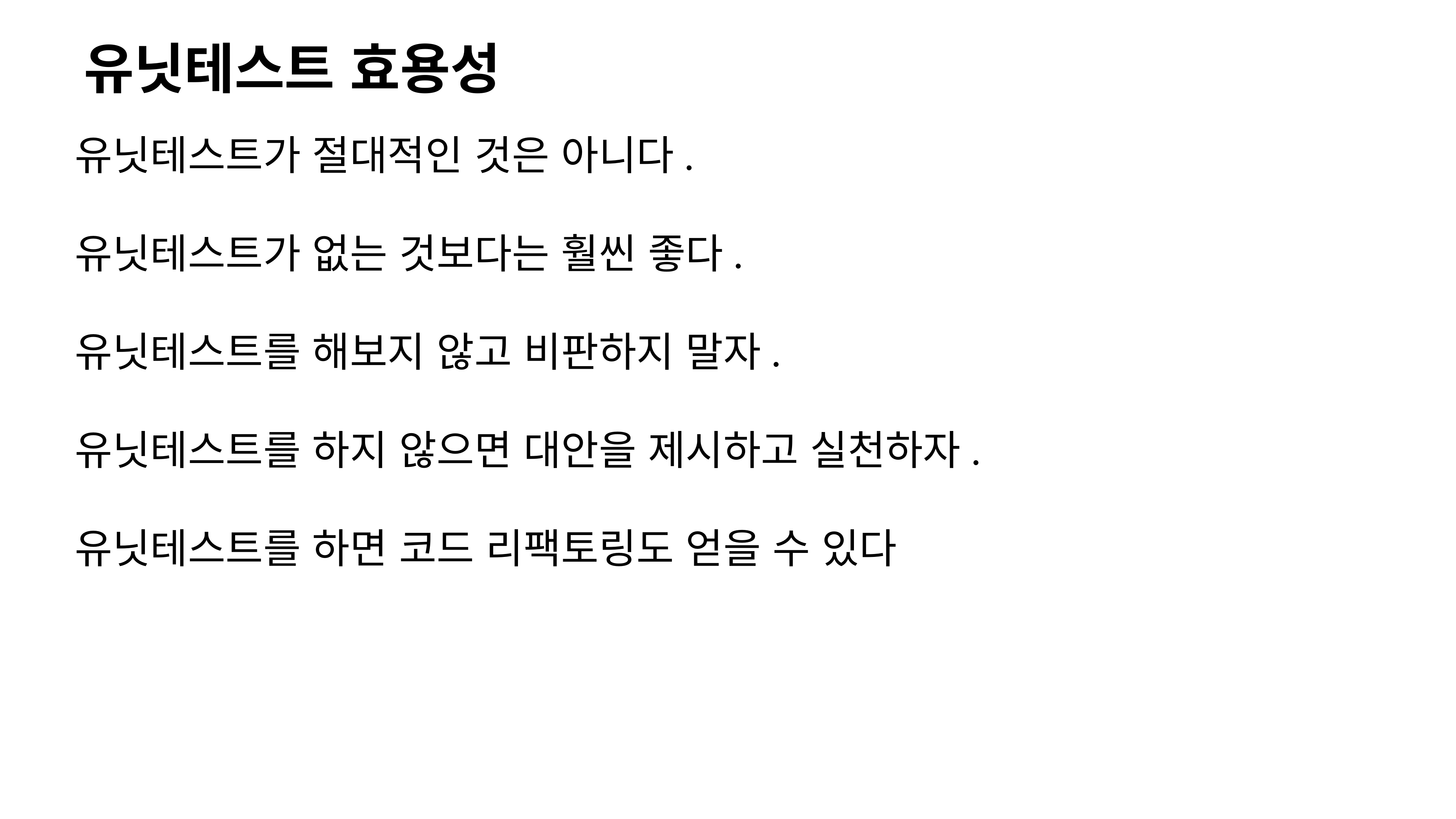

유닛테스트 효용성
유닛테스트가 절대적인 것은 아니다.
유닛테스트가 없는 것보다는 훨씬 좋다.
유닛테스트를 해보지 않고 비판하지 말자.
유닛테스트를 하지 않으면 대안을 제시하고 실천하자.
유닛테스트를 하면 코드 리팩토링도 얻을 수 있다